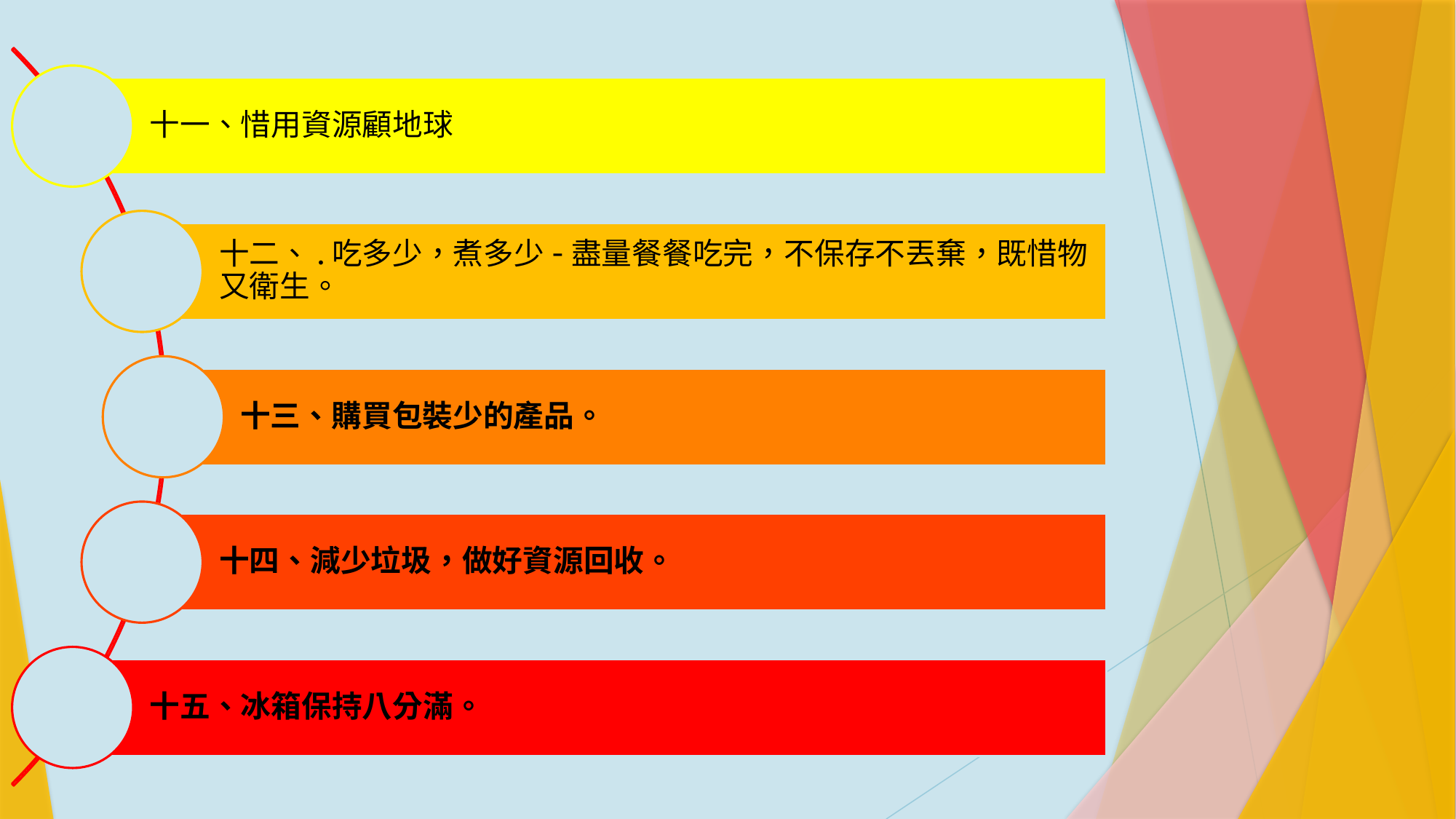

十一、惜用資源顧地球
十二、.吃多少，煮多少-盡量餐餐吃完，不保存不丟棄，既惜物又衛生。
十三、購買包裝少的產品。
十四、減少垃圾，做好資源回收。
十五、冰箱保持八分滿。